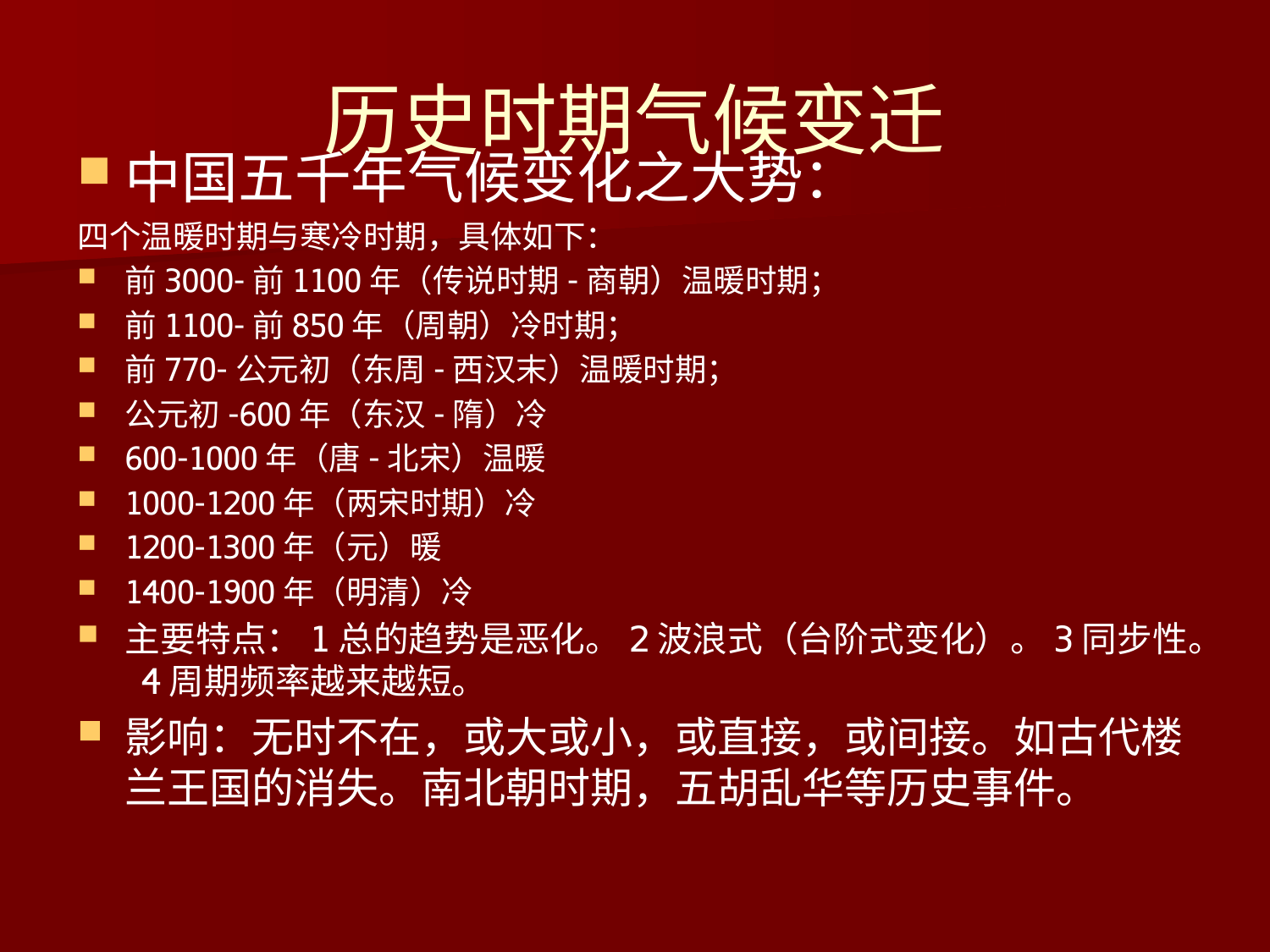

# 历史时期气候变迁
中国五千年气候变化之大势：
四个温暖时期与寒冷时期，具体如下：
前3000-前1100年（传说时期-商朝）温暖时期；
前1100-前850年（周朝）冷时期；
前770-公元初（东周-西汉末）温暖时期；
公元初-600年（东汉-隋）冷
600-1000年（唐-北宋）温暖
1000-1200年（两宋时期）冷
1200-1300年（元）暖
1400-1900年（明清）冷
主要特点：1总的趋势是恶化。2波浪式（台阶式变化）。3同步性。 4周期频率越来越短。
影响：无时不在，或大或小，或直接，或间接。如古代楼兰王国的消失。南北朝时期，五胡乱华等历史事件。